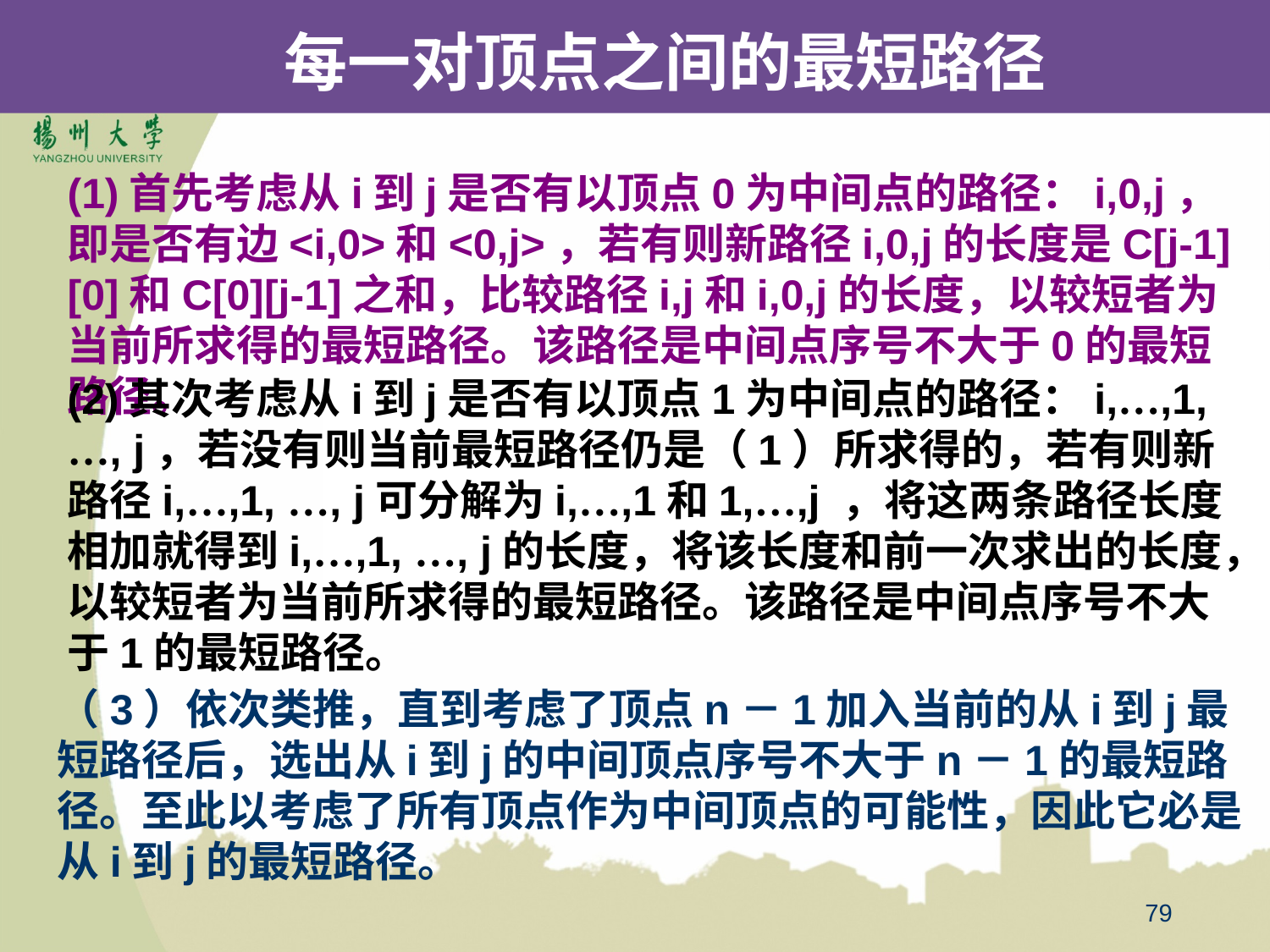

每一对顶点之间的最短路径
(1)首先考虑从i到j是否有以顶点0为中间点的路径：i,0,j，即是否有边<i,0>和<0,j>，若有则新路径i,0,j的长度是C[j-1][0]和C[0][j-1]之和，比较路径i,j和i,0,j的长度，以较短者为当前所求得的最短路径。该路径是中间点序号不大于0的最短路径。
(2)其次考虑从i到j是否有以顶点1为中间点的路径：i,…,1, …, j，若没有则当前最短路径仍是（1）所求得的，若有则新路径i,…,1, …, j可分解为i,…,1和1,…,j ，将这两条路径长度相加就得到i,…,1, …, j的长度，将该长度和前一次求出的长度，以较短者为当前所求得的最短路径。该路径是中间点序号不大于1的最短路径。
（3）依次类推，直到考虑了顶点n－1加入当前的从i到j最短路径后，选出从i到j的中间顶点序号不大于n－1的最短路径。至此以考虑了所有顶点作为中间顶点的可能性，因此它必是从i到j的最短路径。
79